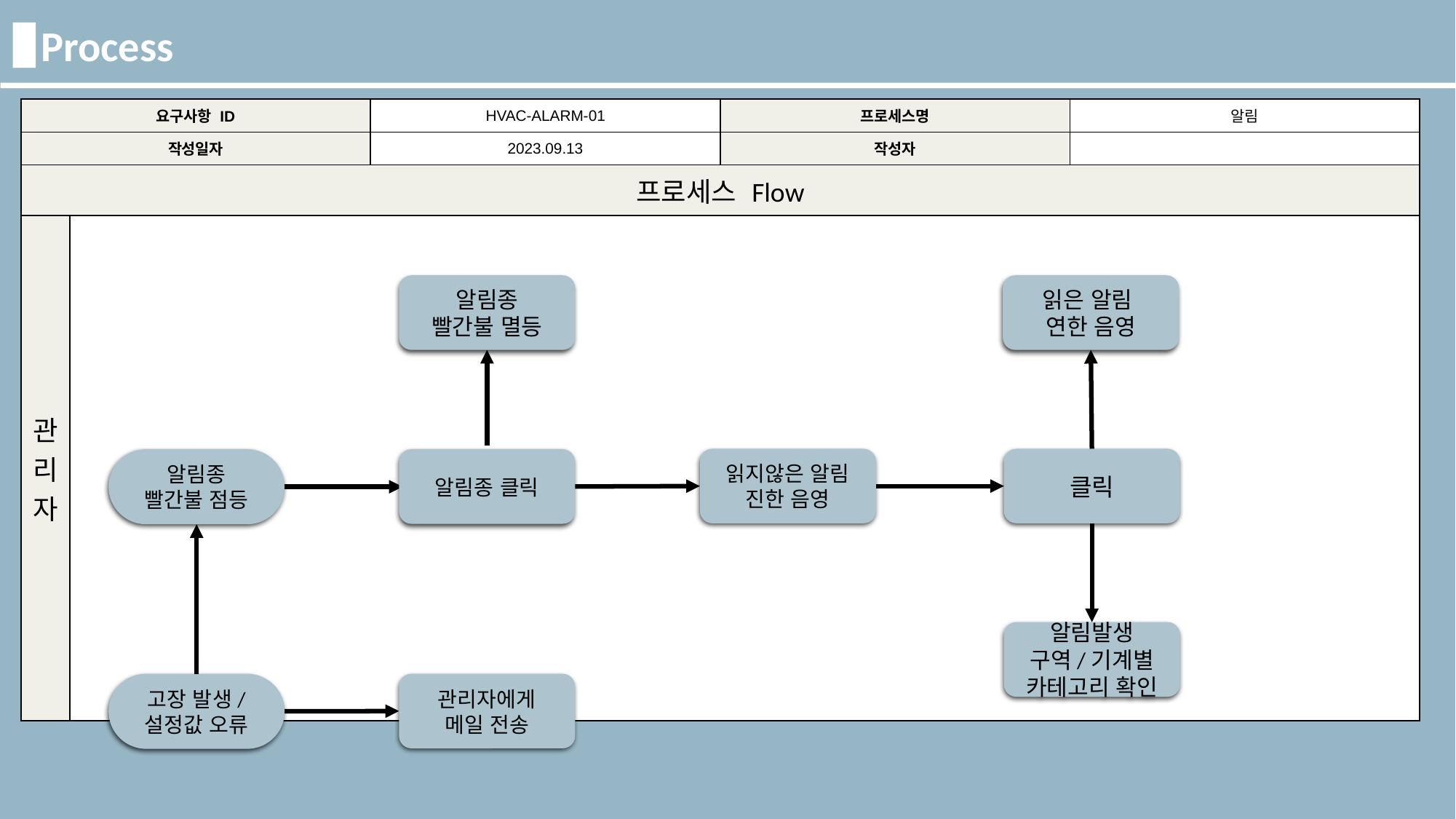

Process

| 요구사항 ID |  | HVAC-ALARM-01 | 프로세스명 | 알림 |
| --- | --- | --- | --- | --- |
| 작성일자 |  | 2023.09.13 | 작성자 |  |
| 프로세스 Flow |  |  |  |  |
| 관리자 |  |  |  |  |
읽은 알림
연한 음영
알림종
빨간불 멸등
클릭
읽지않은 알림
진한 음영
알림종
빨간불 점등
알림종 클릭
알림발생
구역/기계별
카테고리 확인
고장 발생/
설정값 오류
관리자에게
메일 전송